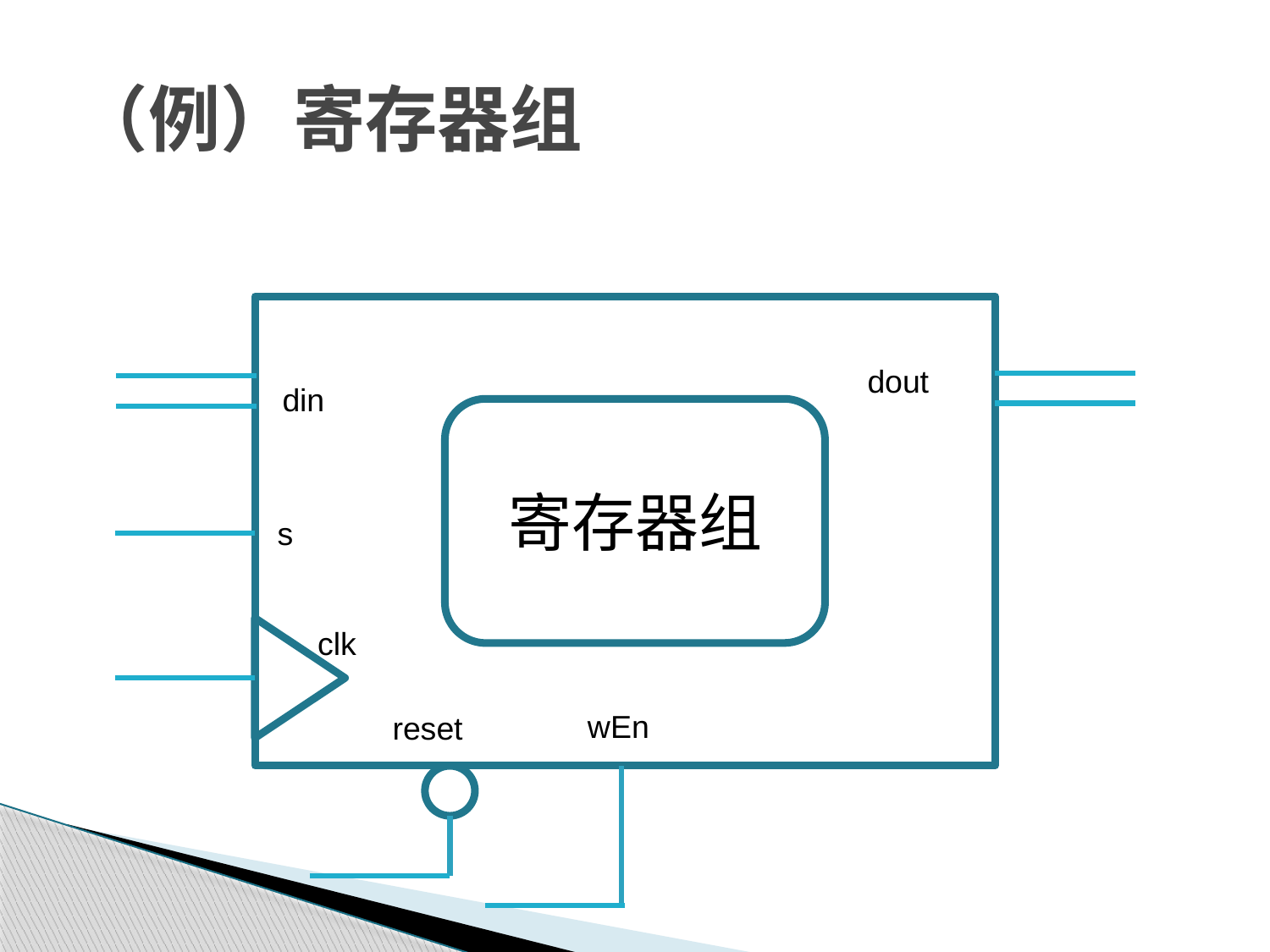

# （例）寄存器组

dout
din
寄存器组
s
clk

wEn
reset